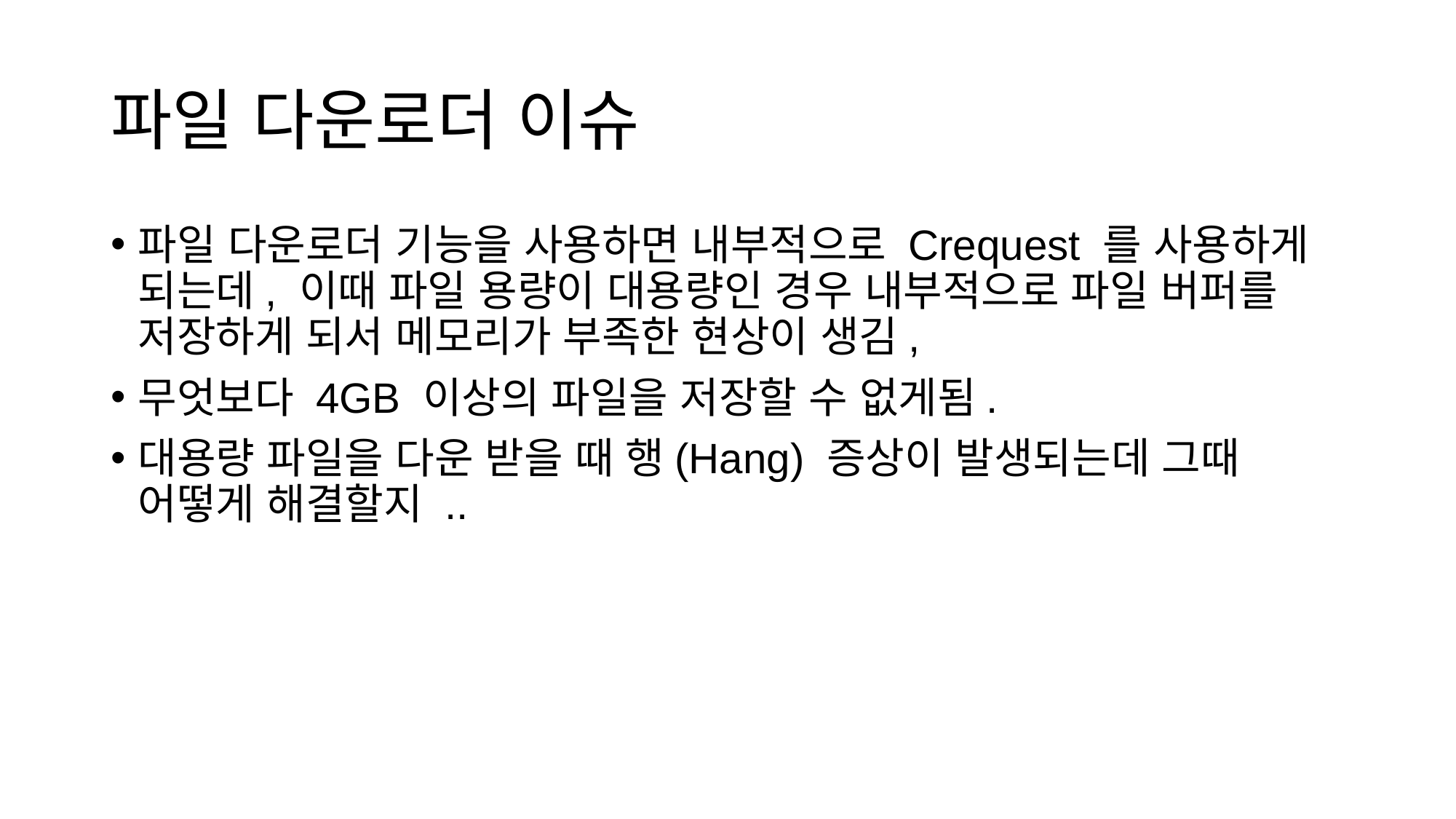

# 파일 다운로더 이슈
파일 다운로더 기능을 사용하면 내부적으로 Crequest 를 사용하게 되는데, 이때 파일 용량이 대용량인 경우 내부적으로 파일 버퍼를 저장하게 되서 메모리가 부족한 현상이 생김,
무엇보다 4GB 이상의 파일을 저장할 수 없게됨.
대용량 파일을 다운 받을 때 행(Hang) 증상이 발생되는데 그때 어떻게 해결할지 ..